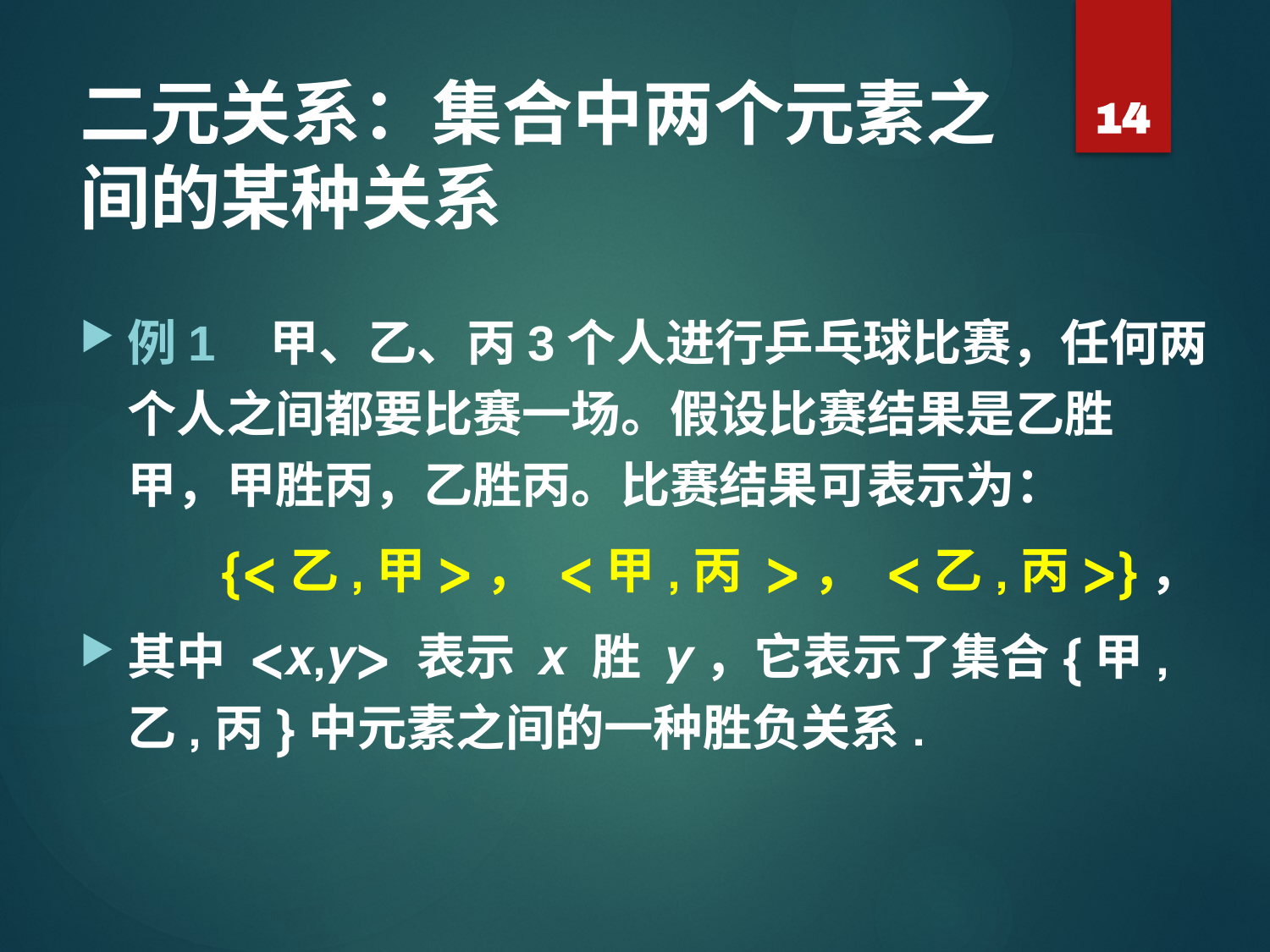

14
# 二元关系：集合中两个元素之间的某种关系

例1   甲、乙、丙3个人进行乒乓球比赛，任何两个人之间都要比赛一场。假设比赛结果是乙胜甲，甲胜丙，乙胜丙。比赛结果可表示为：
	 {<乙,甲>， <甲,丙 >， <乙,丙>}，
其中 <x,y> 表示 x 胜 y，它表示了集合{甲,乙,丙}中元素之间的一种胜负关系.